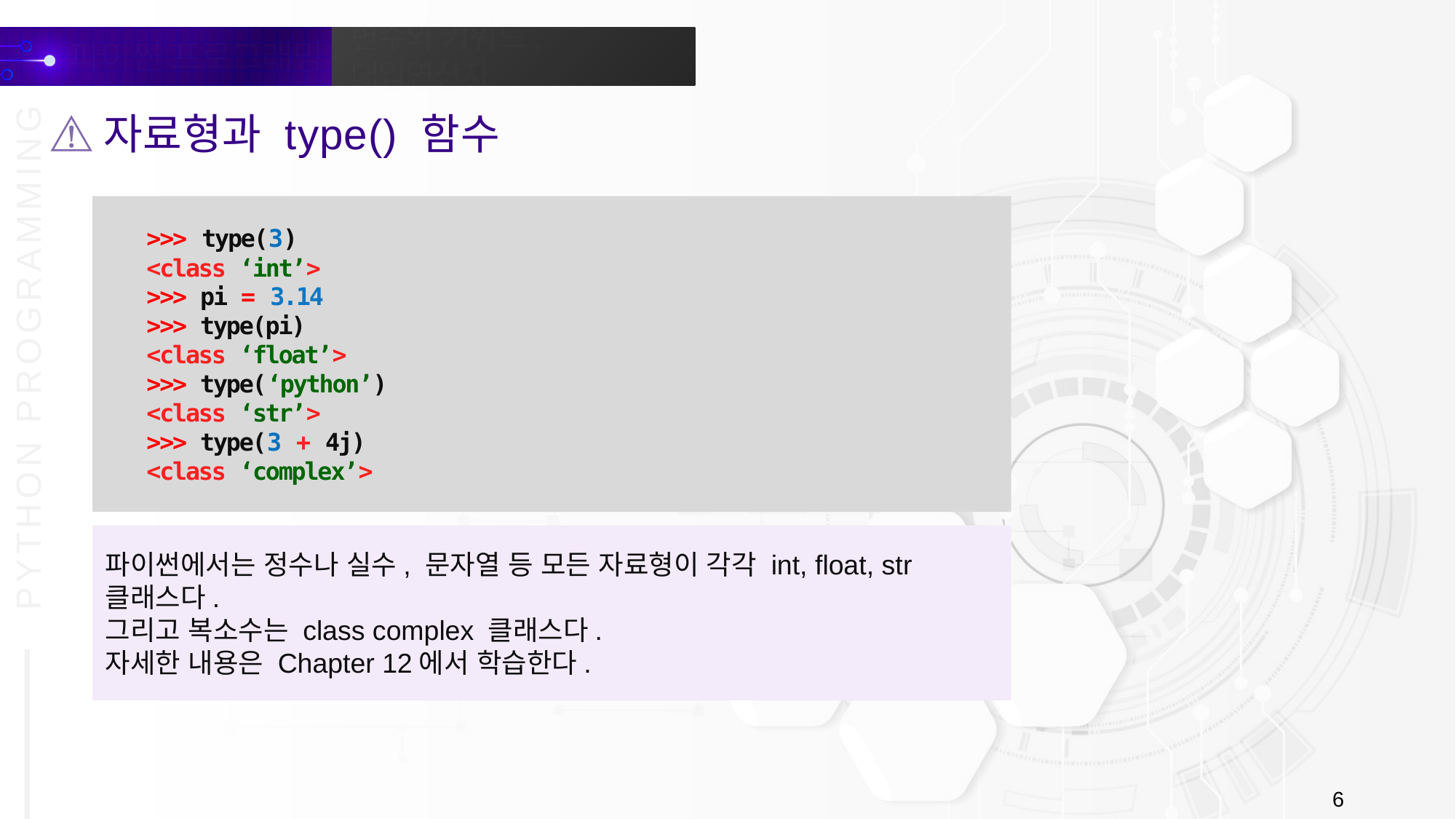

자료형과 type() 함수
>>> type(3)
<class ‘int’>
>>> pi = 3.14
>>> type(pi)
<class ‘float’>
>>> type(‘python’)
<class ‘str’>
>>> type(3 + 4j)
<class ‘complex’>
파이썬에서는 정수나 실수, 문자열 등 모든 자료형이 각각 int, float, str 클래스다.
그리고 복소수는 class complex 클래스다.
자세한 내용은 Chapter 12에서 학습한다.
6